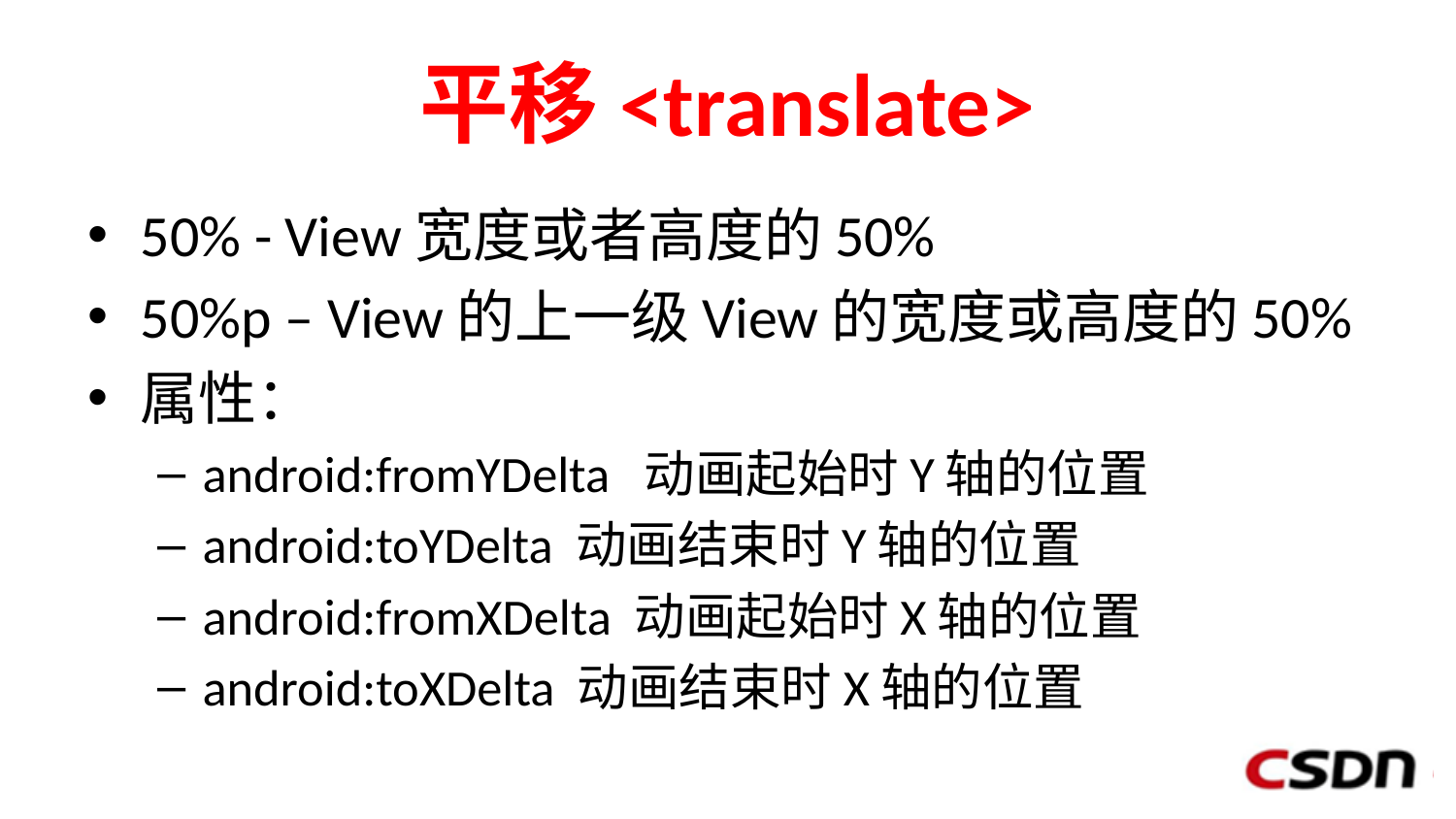

# 平移<translate>
50% - View宽度或者高度的50%
50%p – View的上一级View的宽度或高度的50%
属性：
android:fromYDelta  动画起始时Y轴的位置
android:toYDelta 动画结束时Y轴的位置
android:fromXDelta 动画起始时X轴的位置
android:toXDelta 动画结束时X轴的位置